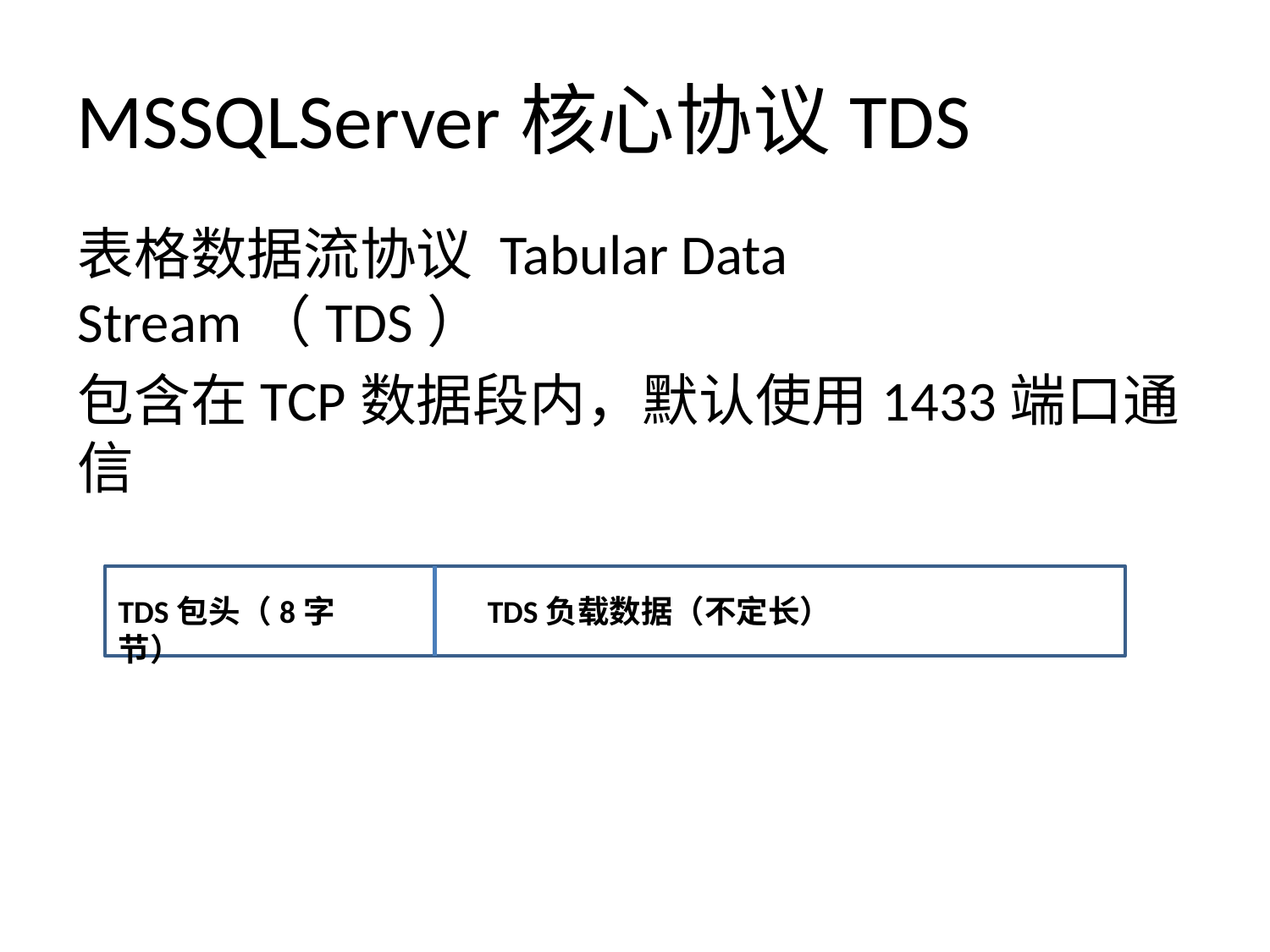

# MSSQLServer核心协议TDS
表格数据流协议 Tabular Data Stream（TDS）
包含在TCP数据段内，默认使用1433端口通信

TDS包头（8字节）
TDS负载数据（不定长）